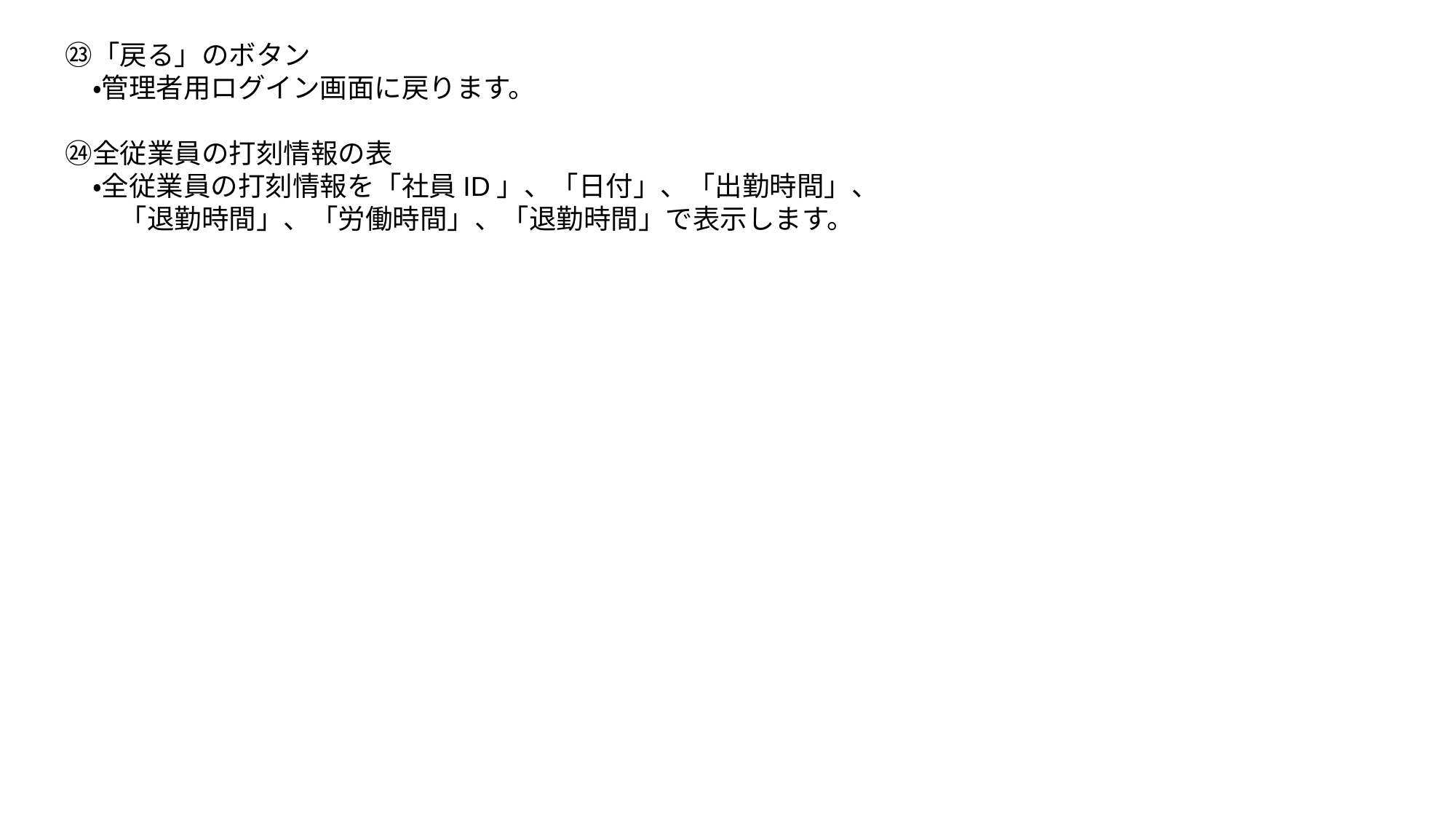

㉓「戻る」のボタン
　　　・管理者用ログイン画面に戻ります。

　　㉔全従業員の打刻情報の表
　　　・全従業員の打刻情報を「社員ID」、「日付」、「出勤時間」、
　　　　「退勤時間」、「労働時間」、「退勤時間」で表示します。